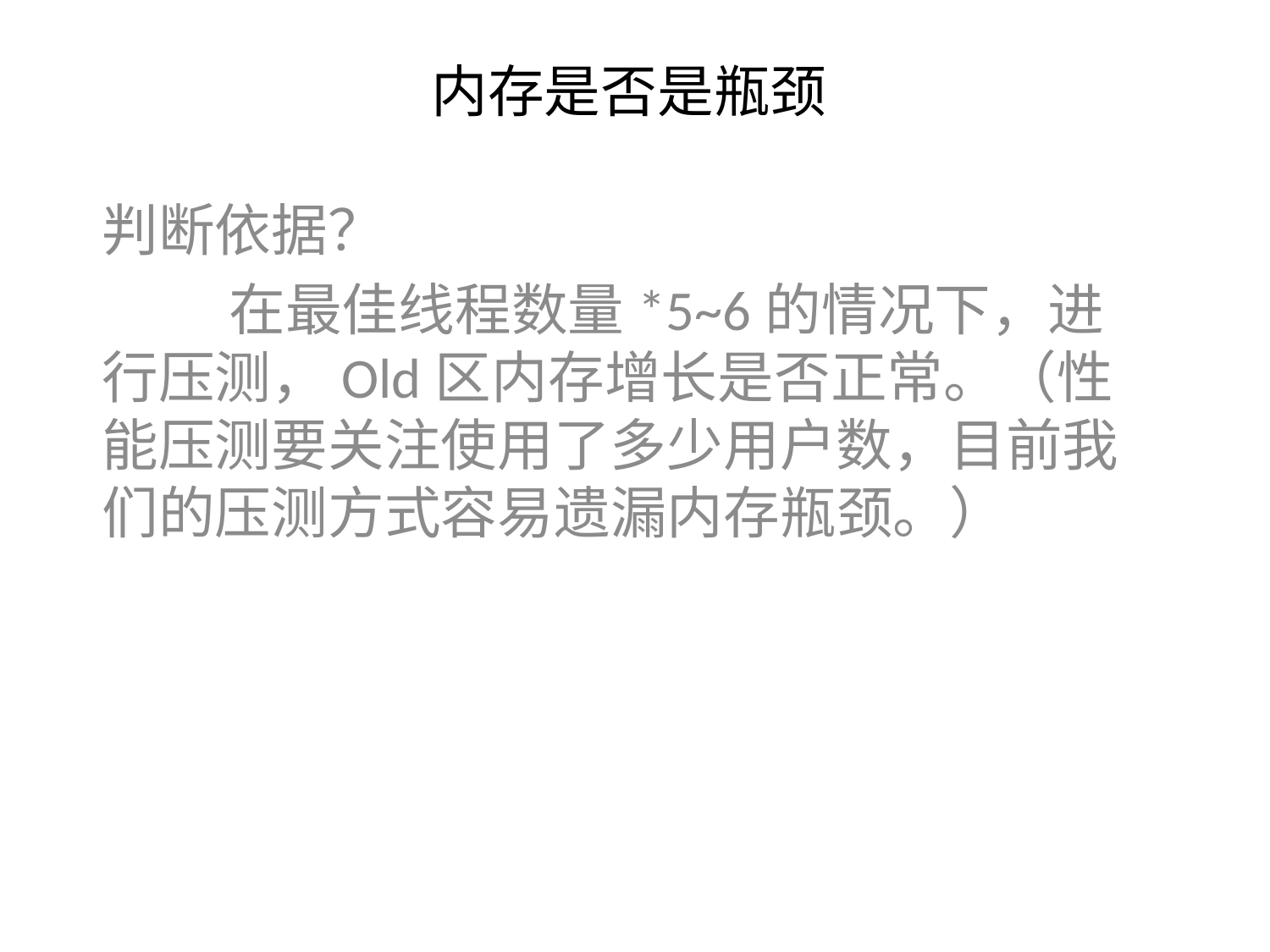

# 内存是否是瓶颈
判断依据？
	在最佳线程数量*5~6的情况下，进行压测，Old区内存增长是否正常。（性能压测要关注使用了多少用户数，目前我们的压测方式容易遗漏内存瓶颈。）